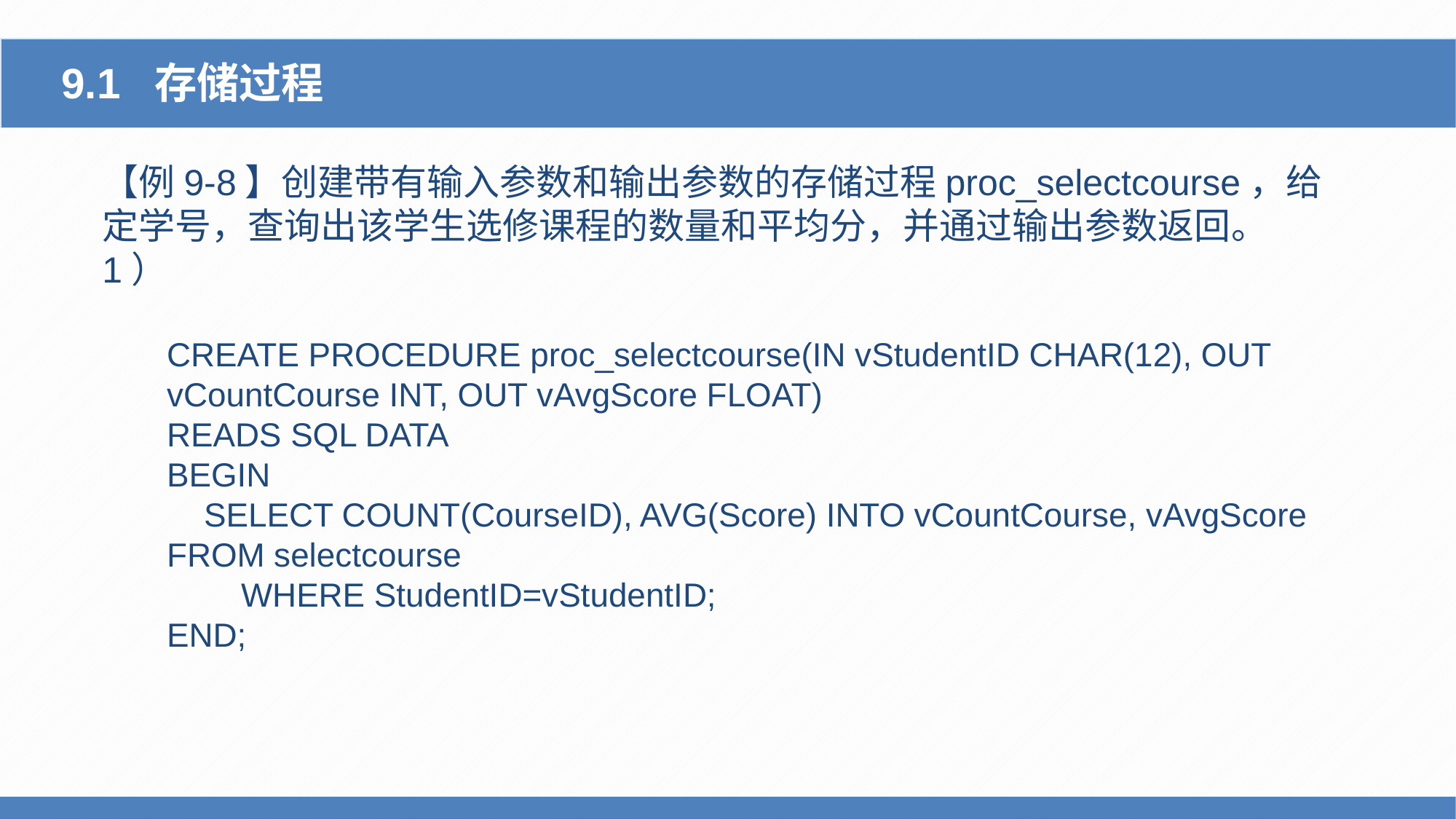

9.1  存储过程
【例9-8】创建带有输入参数和输出参数的存储过程proc_selectcourse，给定学号，查询出该学生选修课程的数量和平均分，并通过输出参数返回。
1）

CREATE PROCEDURE proc_selectcourse(IN vStudentID CHAR(12), OUT vCountCourse INT, OUT vAvgScore FLOAT)
READS SQL DATA
BEGIN
    SELECT COUNT(CourseID), AVG(Score) INTO vCountCourse, vAvgScore
FROM selectcourse
        WHERE StudentID=vStudentID;
END;